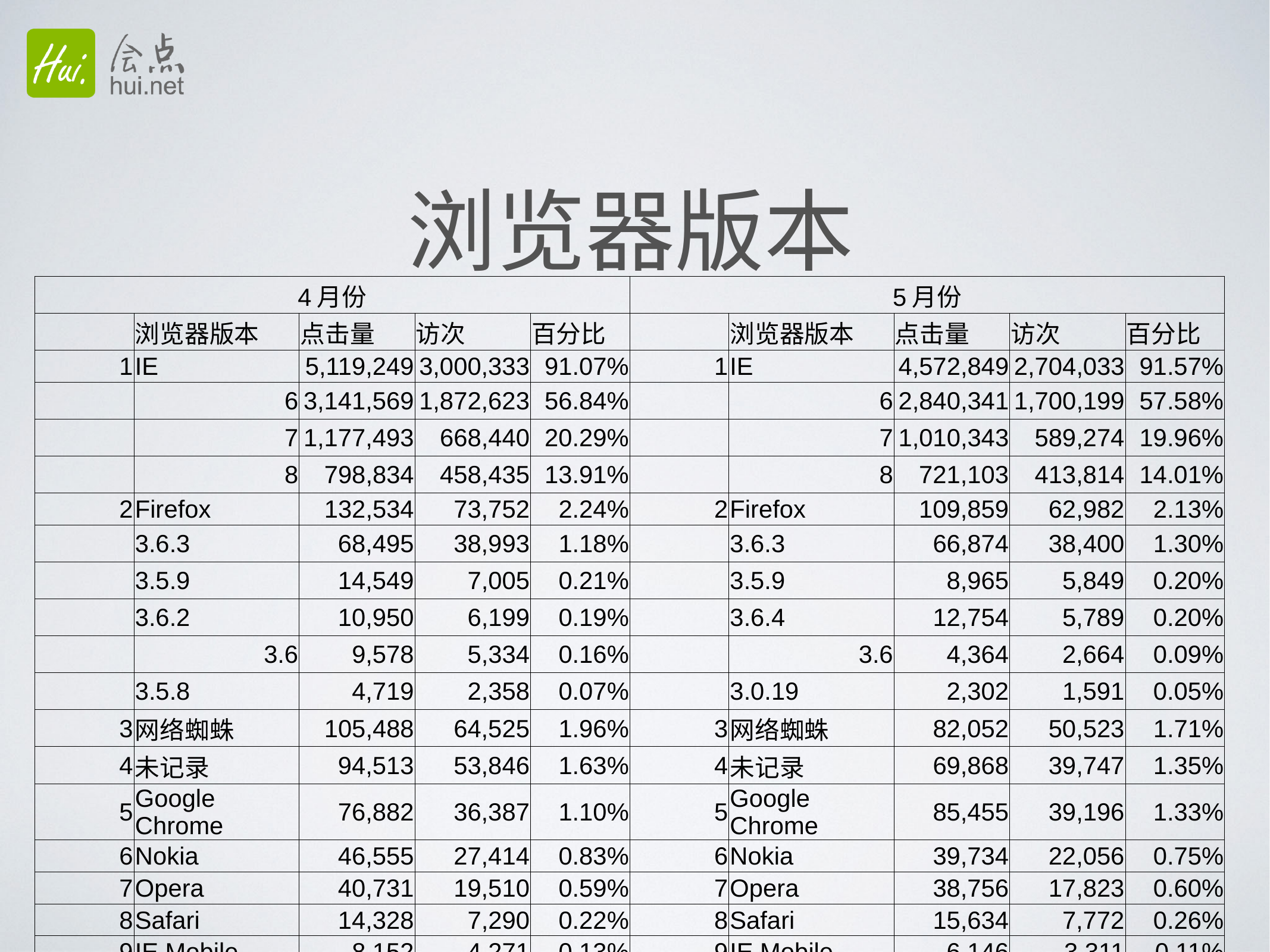

# 浏览器版本
| 4月份 |  |  |  |  | 5月份 |  |  |  |  |
| --- | --- | --- | --- | --- | --- | --- | --- | --- | --- |
|  | 浏览器版本 | 点击量 | 访次 | 百分比 |  | 浏览器版本 | 点击量 | 访次 | 百分比 |
| 1 | IE | 5,119,249 | 3,000,333 | 91.07% | 1 | IE | 4,572,849 | 2,704,033 | 91.57% |
|  | 6 | 3,141,569 | 1,872,623 | 56.84% |  | 6 | 2,840,341 | 1,700,199 | 57.58% |
|  | 7 | 1,177,493 | 668,440 | 20.29% |  | 7 | 1,010,343 | 589,274 | 19.96% |
|  | 8 | 798,834 | 458,435 | 13.91% |  | 8 | 721,103 | 413,814 | 14.01% |
| 2 | Firefox | 132,534 | 73,752 | 2.24% | 2 | Firefox | 109,859 | 62,982 | 2.13% |
|  | 3.6.3 | 68,495 | 38,993 | 1.18% |  | 3.6.3 | 66,874 | 38,400 | 1.30% |
|  | 3.5.9 | 14,549 | 7,005 | 0.21% |  | 3.5.9 | 8,965 | 5,849 | 0.20% |
|  | 3.6.2 | 10,950 | 6,199 | 0.19% |  | 3.6.4 | 12,754 | 5,789 | 0.20% |
|  | 3.6 | 9,578 | 5,334 | 0.16% |  | 3.6 | 4,364 | 2,664 | 0.09% |
|  | 3.5.8 | 4,719 | 2,358 | 0.07% |  | 3.0.19 | 2,302 | 1,591 | 0.05% |
| 3 | 网络蜘蛛 | 105,488 | 64,525 | 1.96% | 3 | 网络蜘蛛 | 82,052 | 50,523 | 1.71% |
| 4 | 未记录 | 94,513 | 53,846 | 1.63% | 4 | 未记录 | 69,868 | 39,747 | 1.35% |
| 5 | Google Chrome | 76,882 | 36,387 | 1.10% | 5 | Google Chrome | 85,455 | 39,196 | 1.33% |
| 6 | Nokia | 46,555 | 27,414 | 0.83% | 6 | Nokia | 39,734 | 22,056 | 0.75% |
| 7 | Opera | 40,731 | 19,510 | 0.59% | 7 | Opera | 38,756 | 17,823 | 0.60% |
| 8 | Safari | 14,328 | 7,290 | 0.22% | 8 | Safari | 15,634 | 7,772 | 0.26% |
| 9 | IE Mobile | 8,152 | 4,271 | 0.13% | 9 | IE Mobile | 6,146 | 3,311 | 0.11% |
| 10 | UNTRUSTED | 3,520 | 1,927 | 0.06% | 10 | UNTRUSTED | 2,106 | 1,257 | 0.04% |